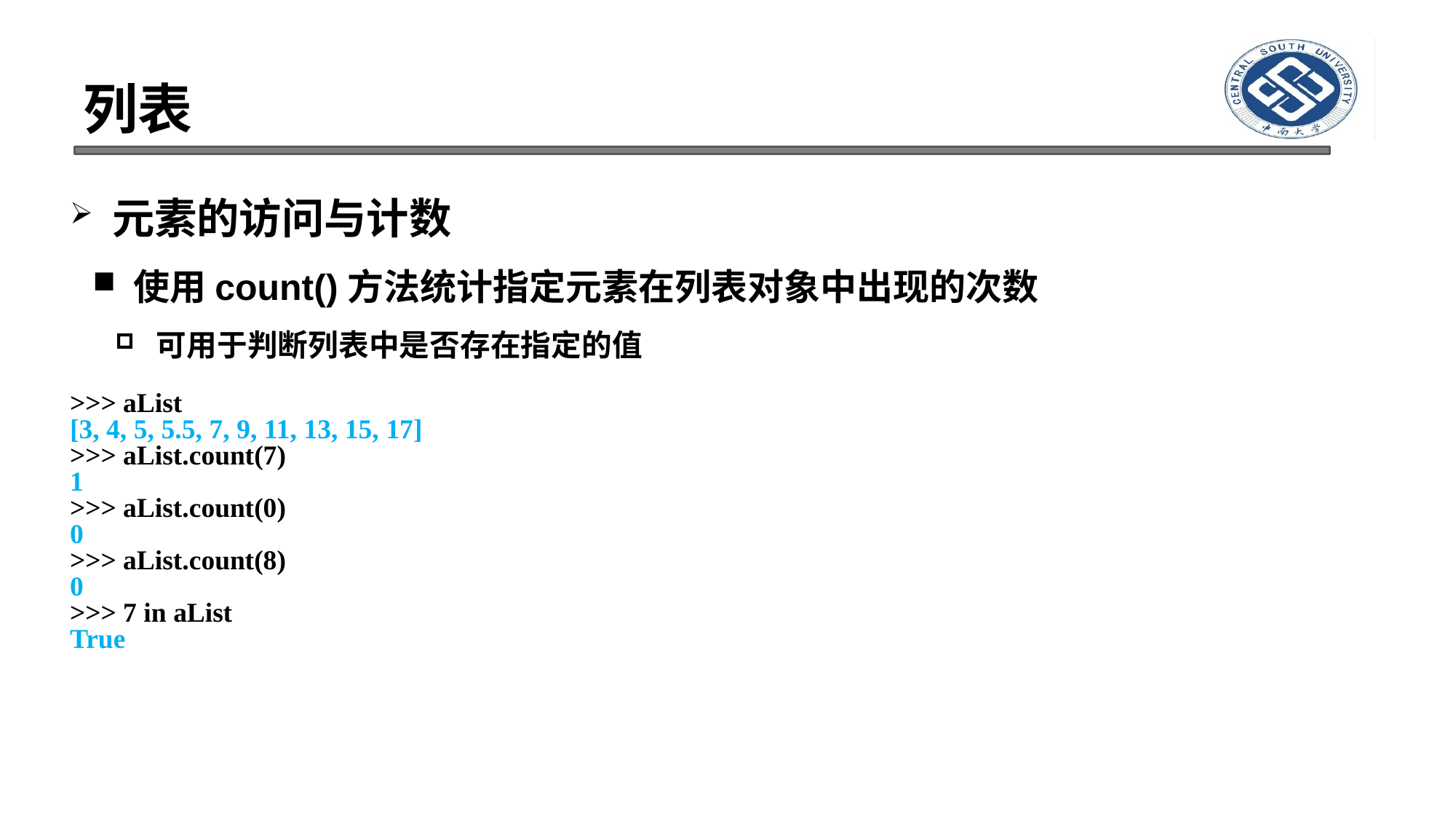

# 列表
元素的访问与计数
使用count()方法统计指定元素在列表对象中出现的次数
可用于判断列表中是否存在指定的值

>>> aList
[3, 4, 5, 5.5, 7, 9, 11, 13, 15, 17]
>>> aList.count(7)
1
>>> aList.count(0)
0
>>> aList.count(8)
0
>>> 7 in aList
True